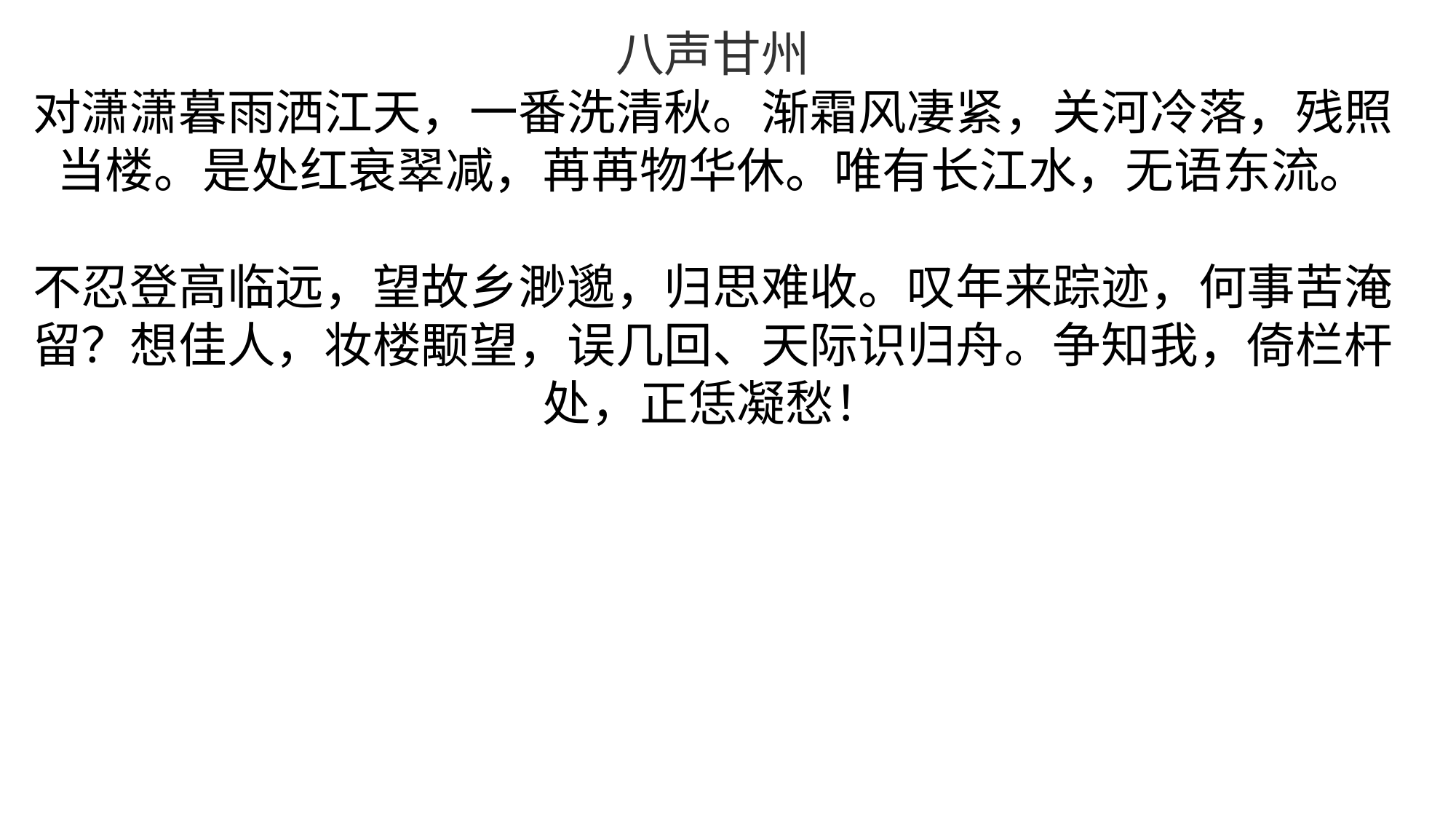

八声甘州
对潇潇暮雨洒江天，一番洗清秋。渐霜风凄紧，关河冷落，残照当楼。是处红衰翠减，苒苒物华休。唯有长江水，无语东流。

不忍登高临远，望故乡渺邈，归思难收。叹年来踪迹，何事苦淹留？想佳人，妆楼颙望，误几回、天际识归舟。争知我，倚栏杆处，正恁凝愁！